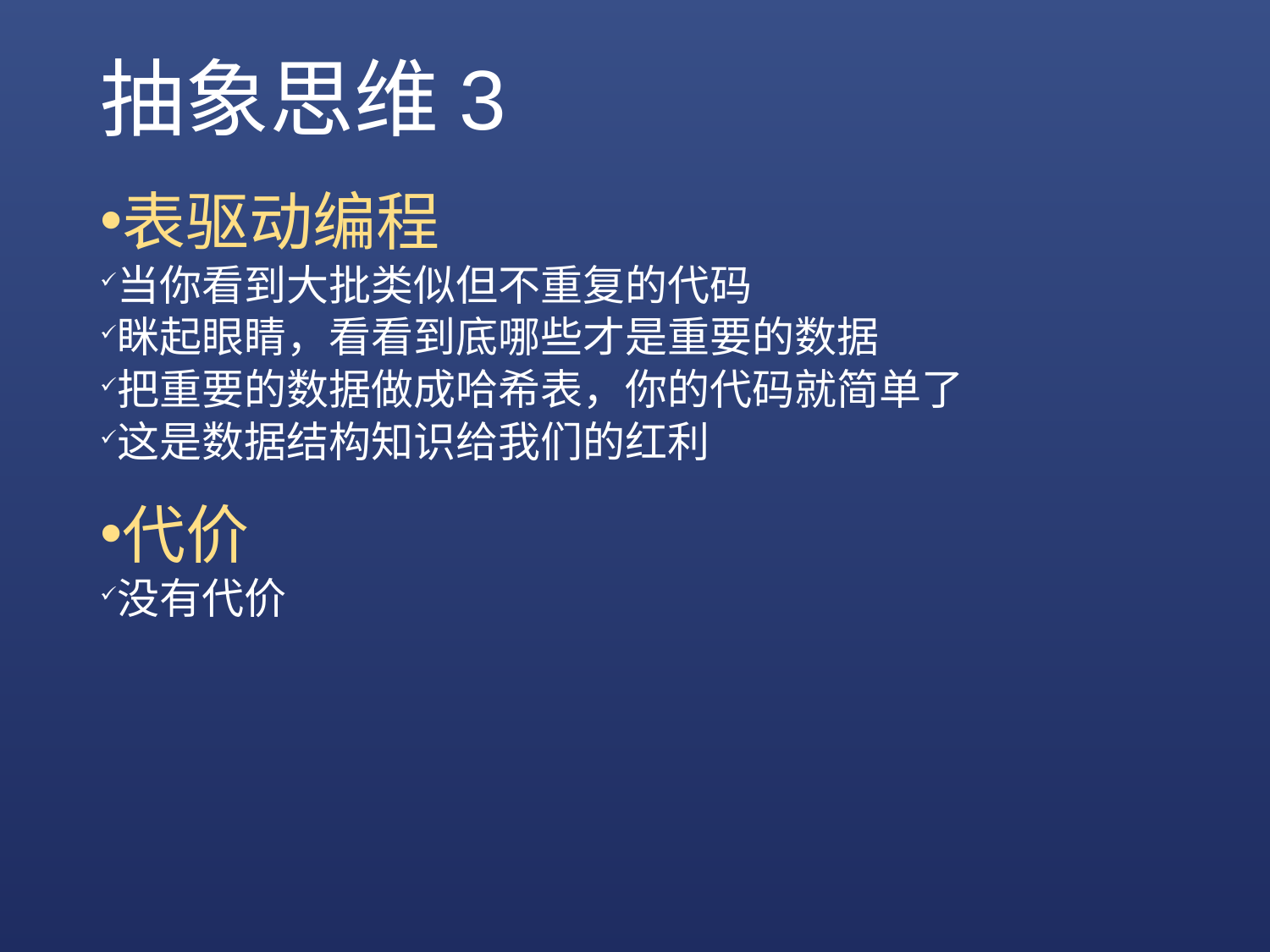

# 抽象思维3
表驱动编程
当你看到大批类似但不重复的代码
眯起眼睛，看看到底哪些才是重要的数据
把重要的数据做成哈希表，你的代码就简单了
这是数据结构知识给我们的红利
代价
没有代价